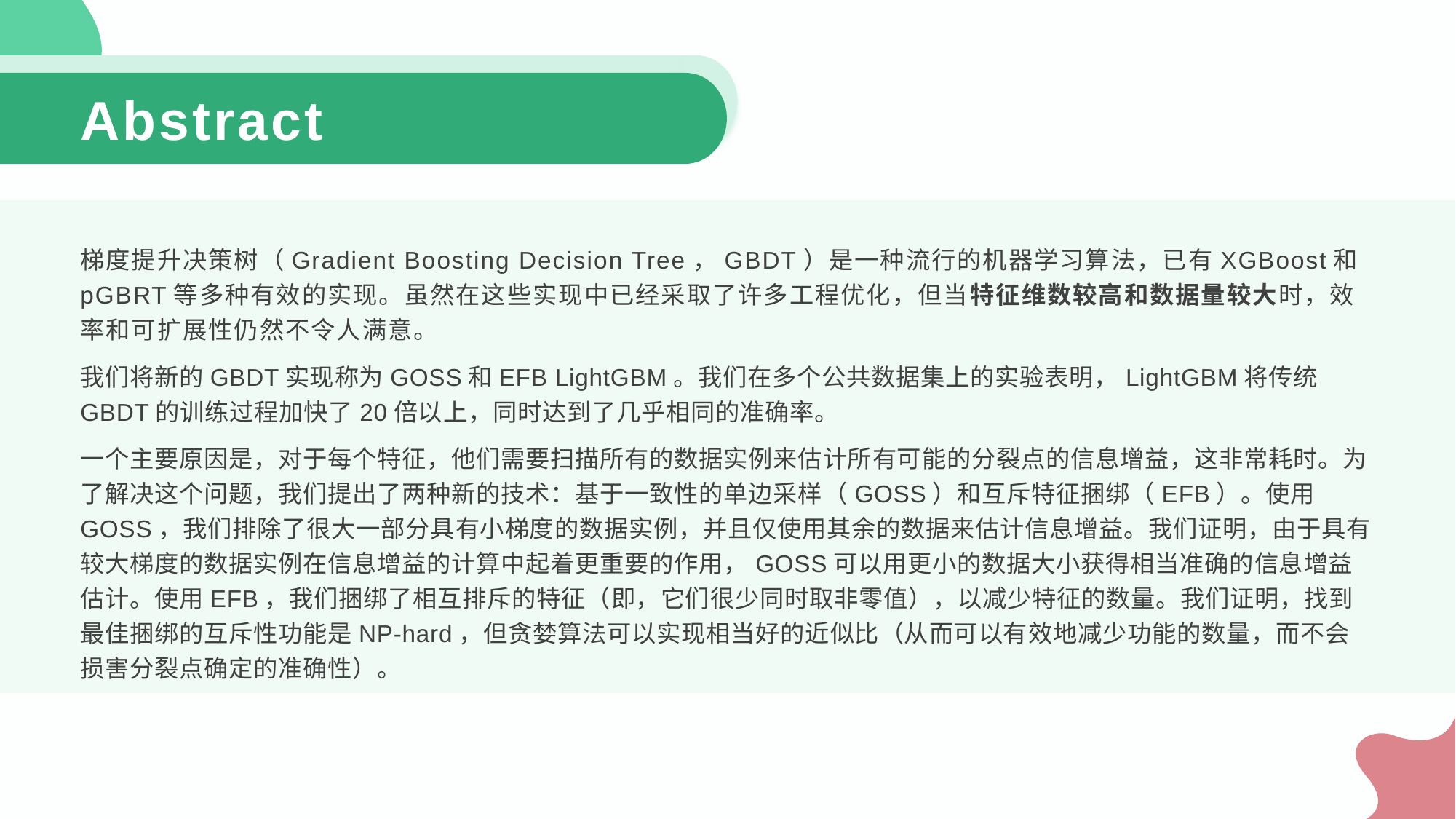

Abstract

梯度提升决策树（Gradient Boosting Decision Tree，GBDT）是一种流行的机器学习算法，已有XGBoost和pGBRT等多种有效的实现。虽然在这些实现中已经采取了许多工程优化，但当特征维数较高和数据量较大时，效率和可扩展性仍然不令人满意。
我们将新的GBDT实现称为GOSS和EFB LightGBM。我们在多个公共数据集上的实验表明，LightGBM将传统GBDT的训练过程加快了20倍以上，同时达到了几乎相同的准确率。
一个主要原因是，对于每个特征，他们需要扫描所有的数据实例来估计所有可能的分裂点的信息增益，这非常耗时。为了解决这个问题，我们提出了两种新的技术：基于一致性的单边采样（GOSS）和互斥特征捆绑（EFB）。使用GOSS，我们排除了很大一部分具有小梯度的数据实例，并且仅使用其余的数据来估计信息增益。我们证明，由于具有较大梯度的数据实例在信息增益的计算中起着更重要的作用，GOSS可以用更小的数据大小获得相当准确的信息增益估计。使用EFB，我们捆绑了相互排斥的特征（即，它们很少同时取非零值），以减少特征的数量。我们证明，找到最佳捆绑的互斥性功能是NP-hard，但贪婪算法可以实现相当好的近似比（从而可以有效地减少功能的数量，而不会损害分裂点确定的准确性）。